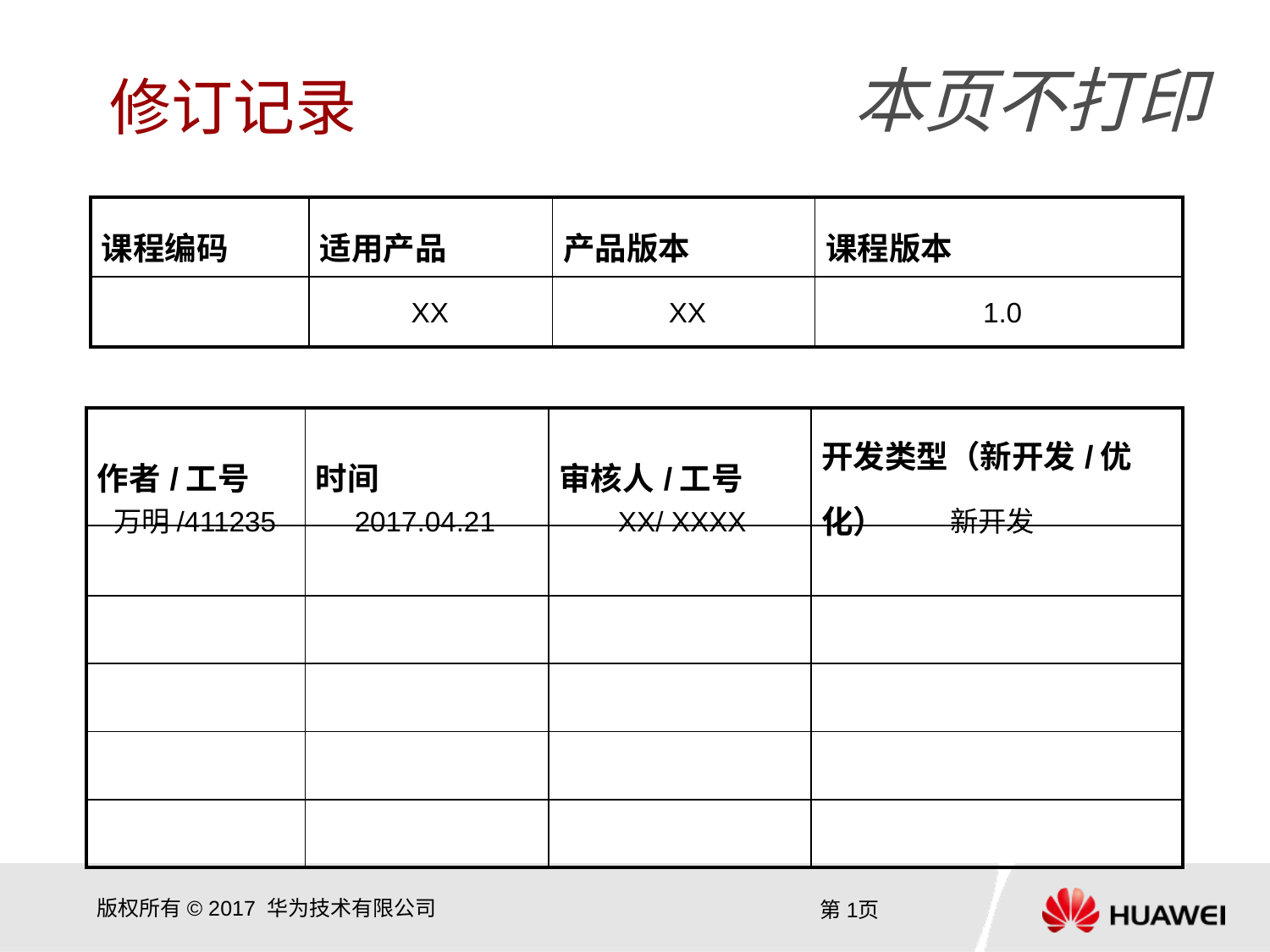

XX
XX
1.0
万明/411235
2017.04.21
XX/ XXXX
新开发